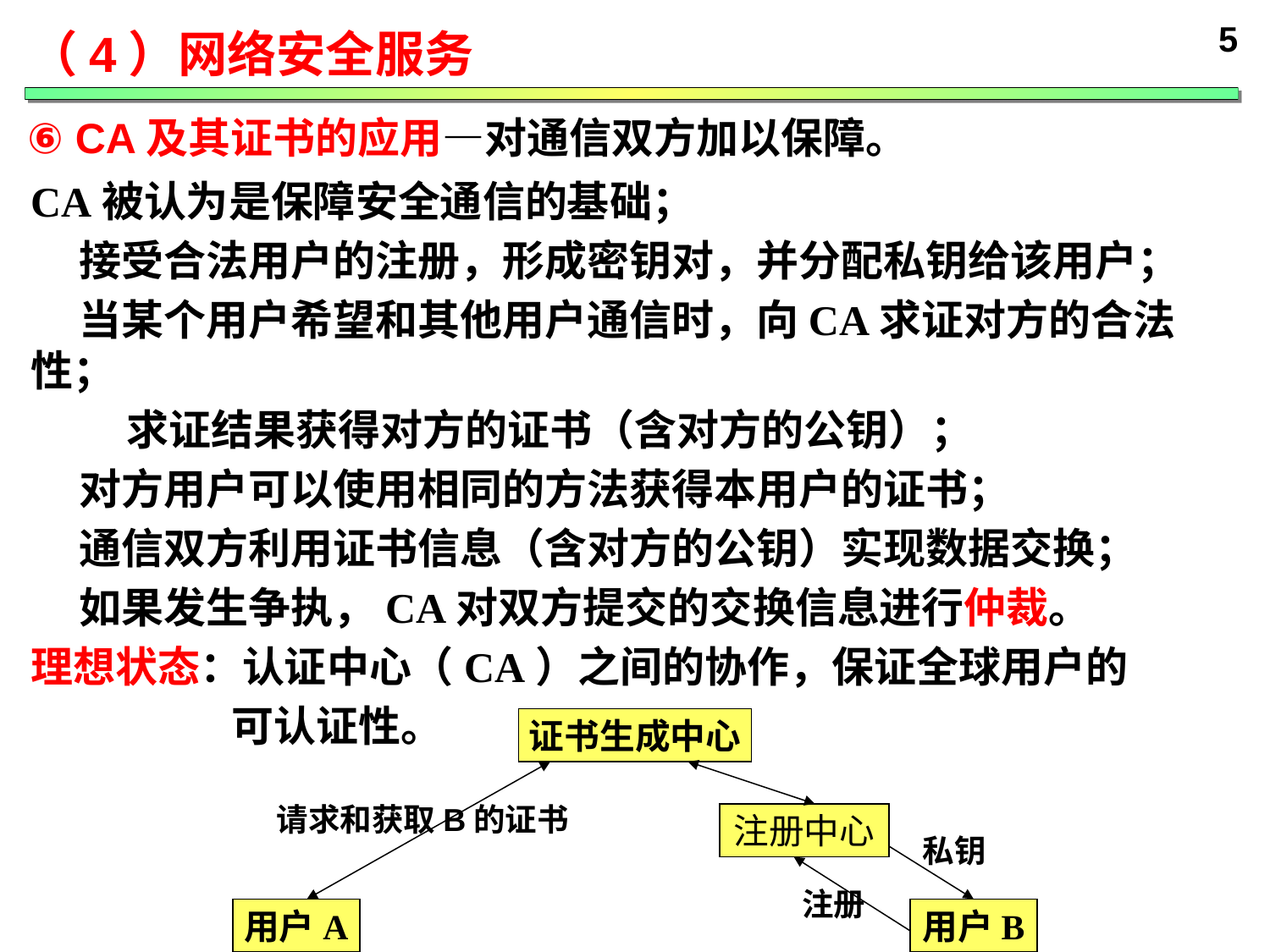

5
（4）网络安全服务

⑥ CA及其证书的应用—对通信双方加以保障。
CA被认为是保障安全通信的基础；
    接受合法用户的注册，形成密钥对，并分配私钥给该用户；
    当某个用户希望和其他用户通信时，向CA求证对方的合法性；
         求证结果获得对方的证书（含对方的公钥）；
    对方用户可以使用相同的方法获得本用户的证书；
    通信双方利用证书信息（含对方的公钥）实现数据交换；
    如果发生争执，CA对双方提交的交换信息进行仲裁。
理想状态：认证中心（CA）之间的协作，保证全球用户的
                    可认证性。
证书生成中心

请求和获取B的证书
注册中心
私钥

注册
用户A
用户B